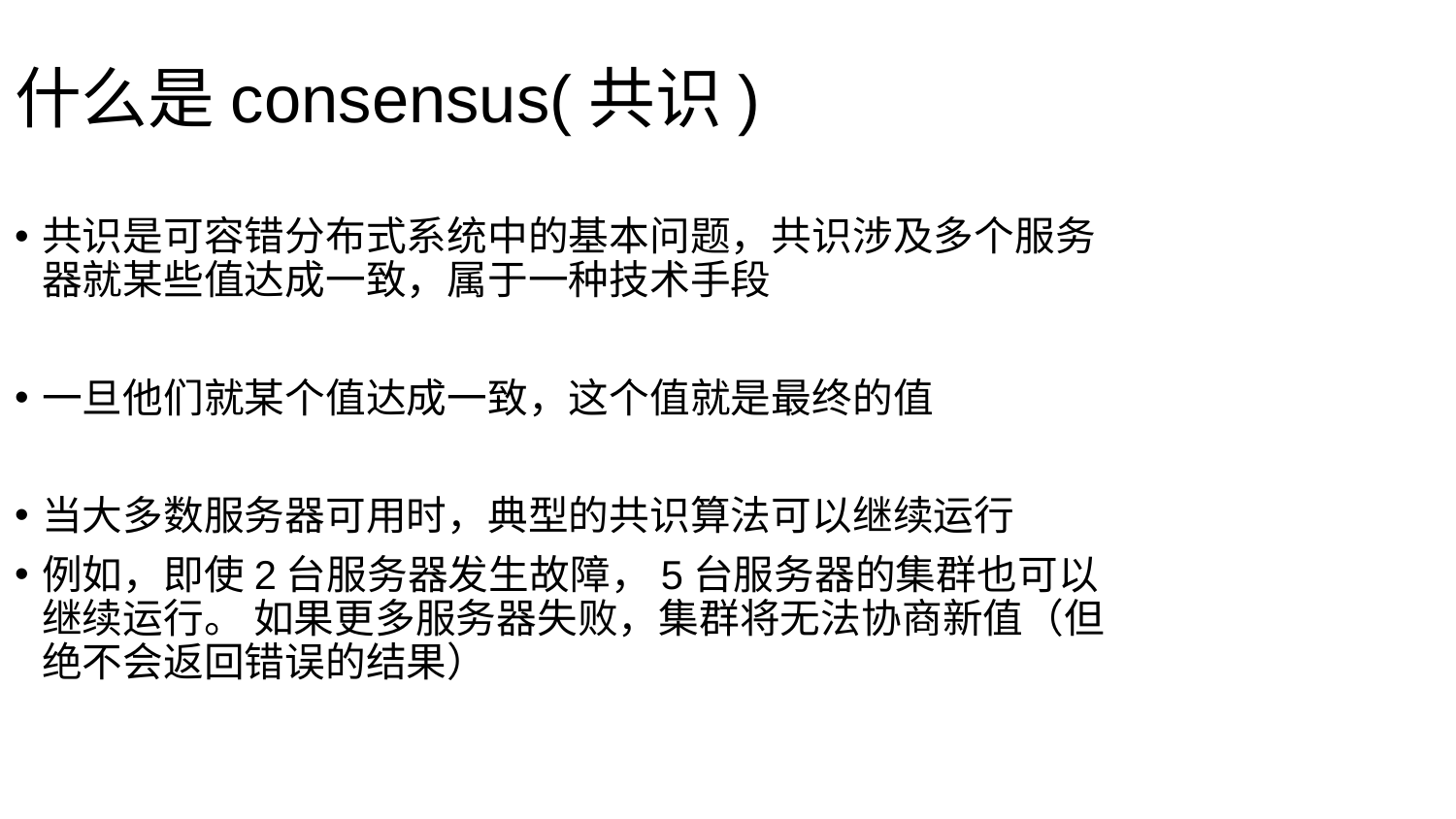

什么是consensus(共识)
共识是可容错分布式系统中的基本问题，共识涉及多个服务器就某些值达成一致，属于一种技术手段

一旦他们就某个值达成一致，这个值就是最终的值

当大多数服务器可用时，典型的共识算法可以继续运行
例如，即使2台服务器发生故障，5台服务器的集群也可以继续运行。 如果更多服务器失败，集群将无法协商新值（但绝不会返回错误的结果）